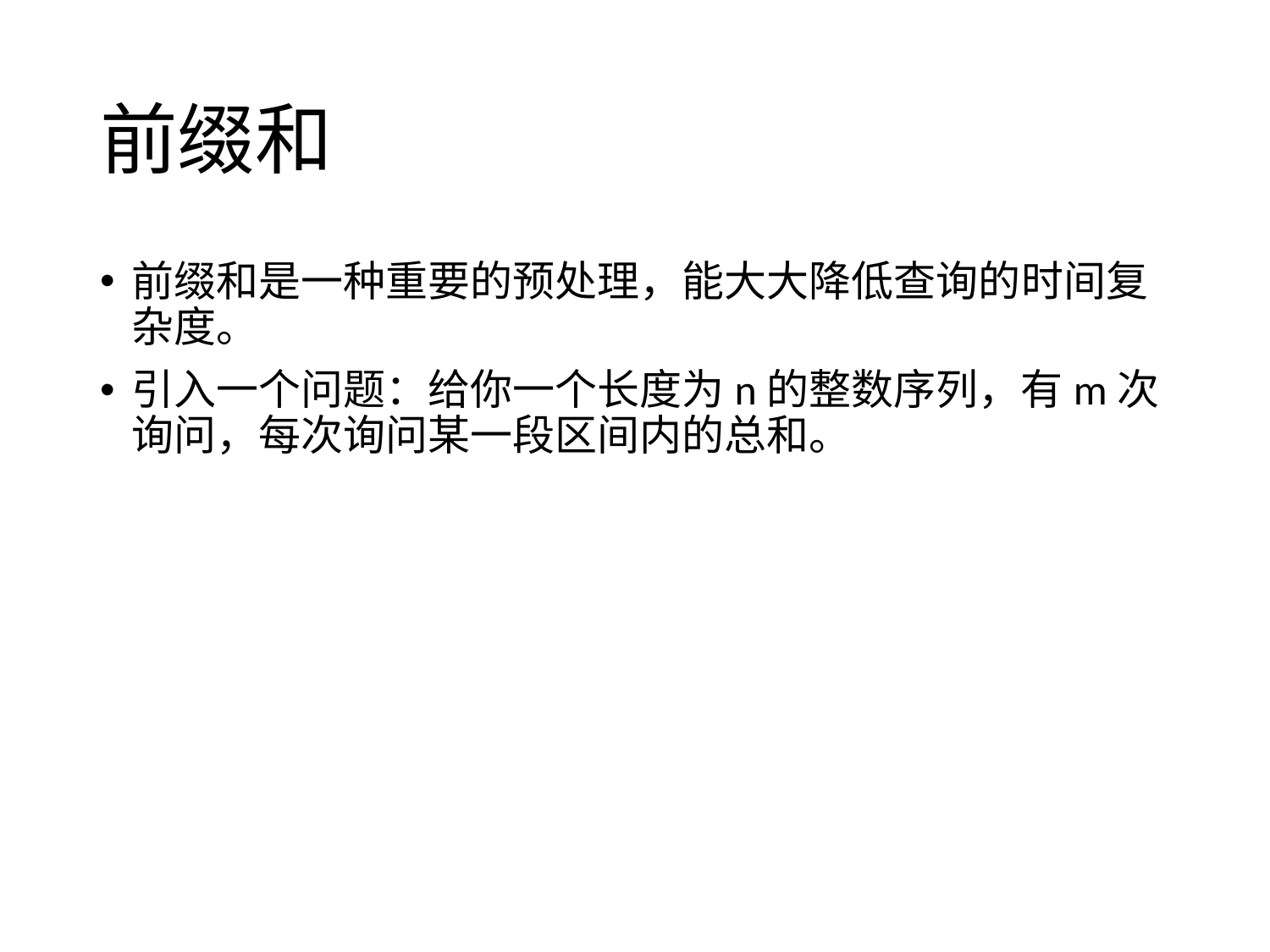

# 前缀和
前缀和是一种重要的预处理，能大大降低查询的时间复杂度。
引入一个问题：给你一个长度为n的整数序列，有m次询问，每次询问某一段区间内的总和。